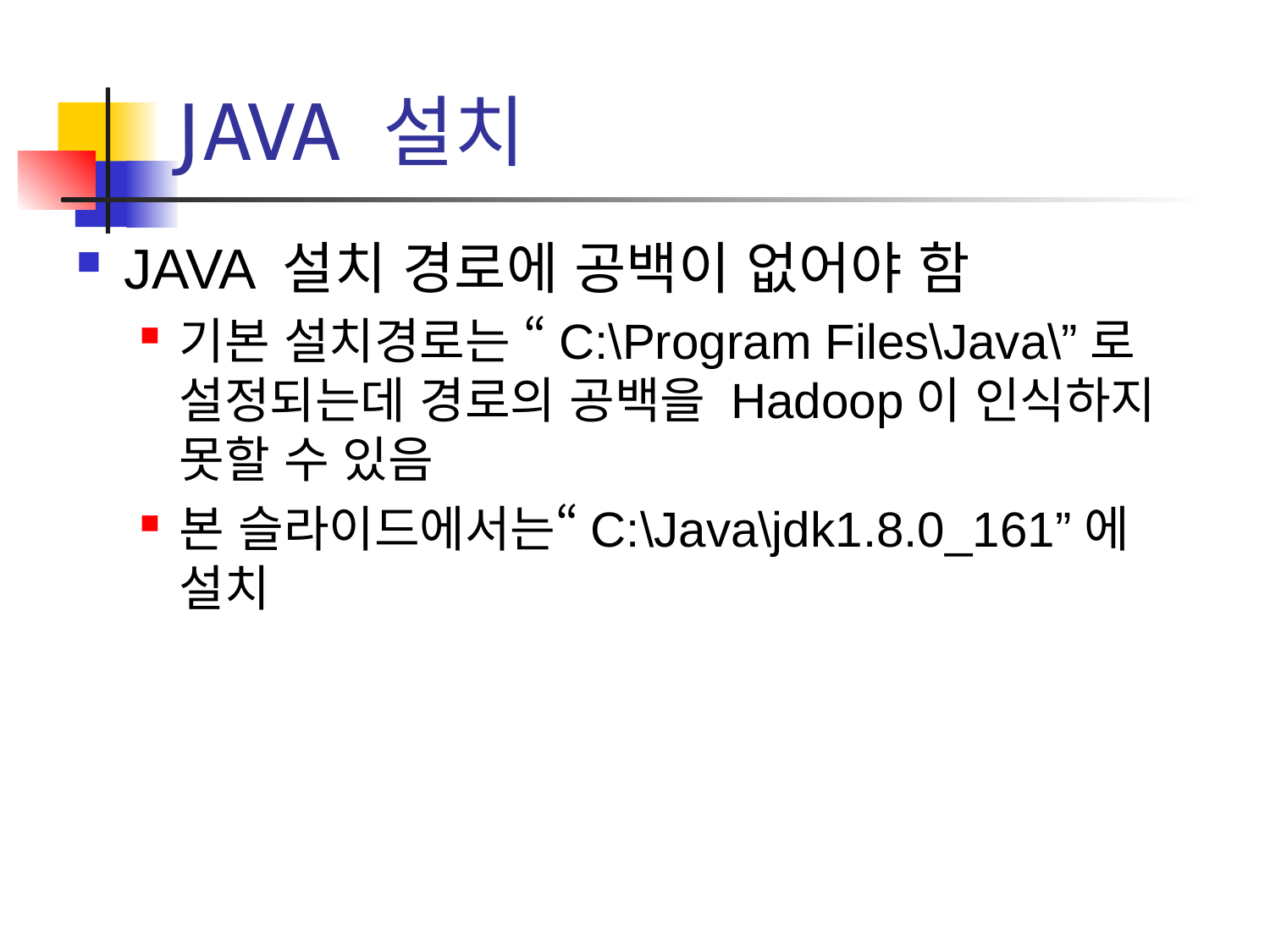

# JAVA 설치
JAVA 설치 경로에 공백이 없어야 함
기본 설치경로는 “C:\Program Files\Java\”로 설정되는데 경로의 공백을 Hadoop이 인식하지 못할 수 있음
본 슬라이드에서는“C:\Java\jdk1.8.0_161”에 설치